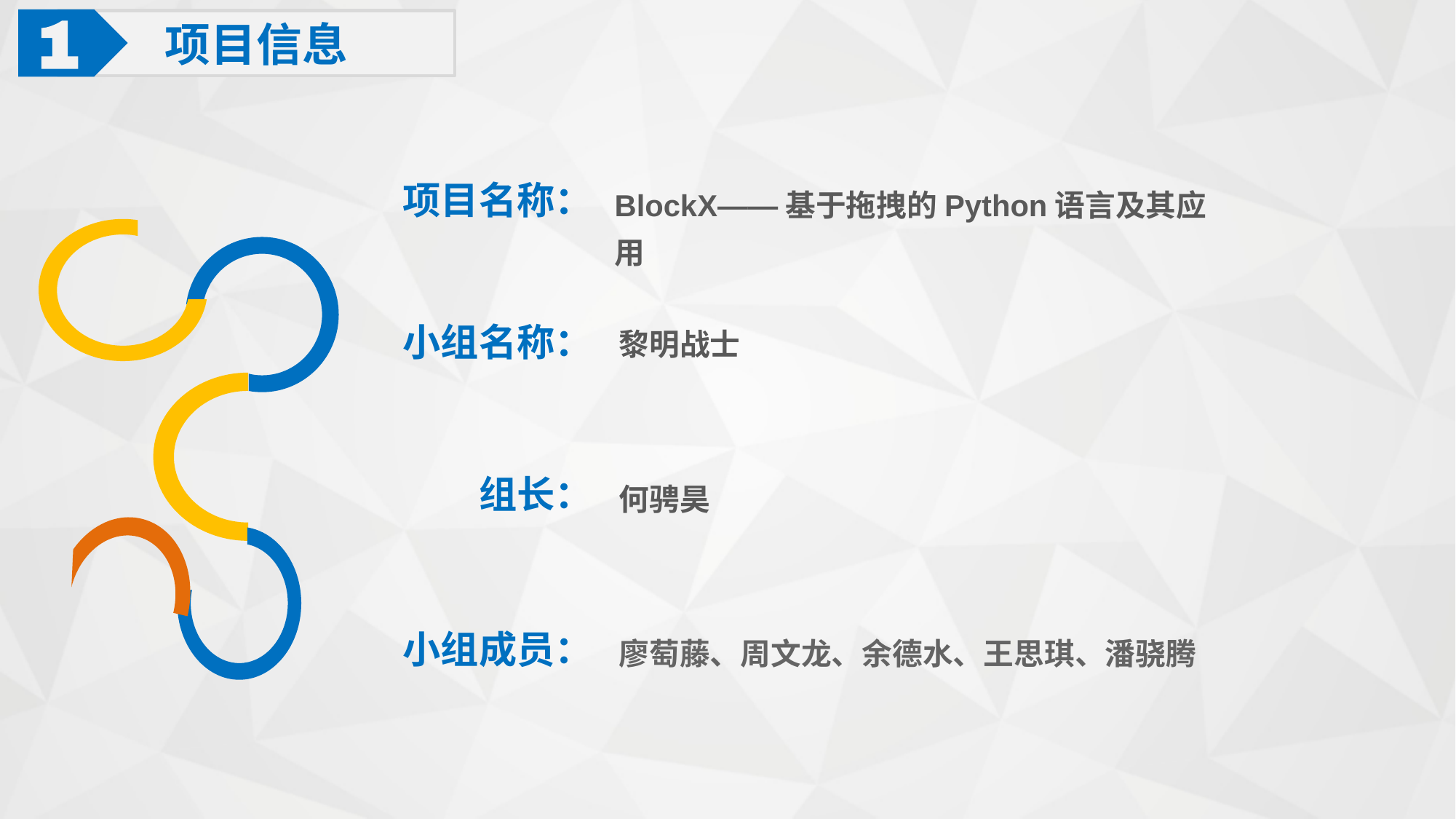

1

项目信息
  项目名称：
BlockX——基于拖拽的Python语言及其应用

  小组名称：
黎明战士

  组长：
何骋昊

  小组成员：
廖萄藤、周文龙、余德水、王思琪、潘骁腾